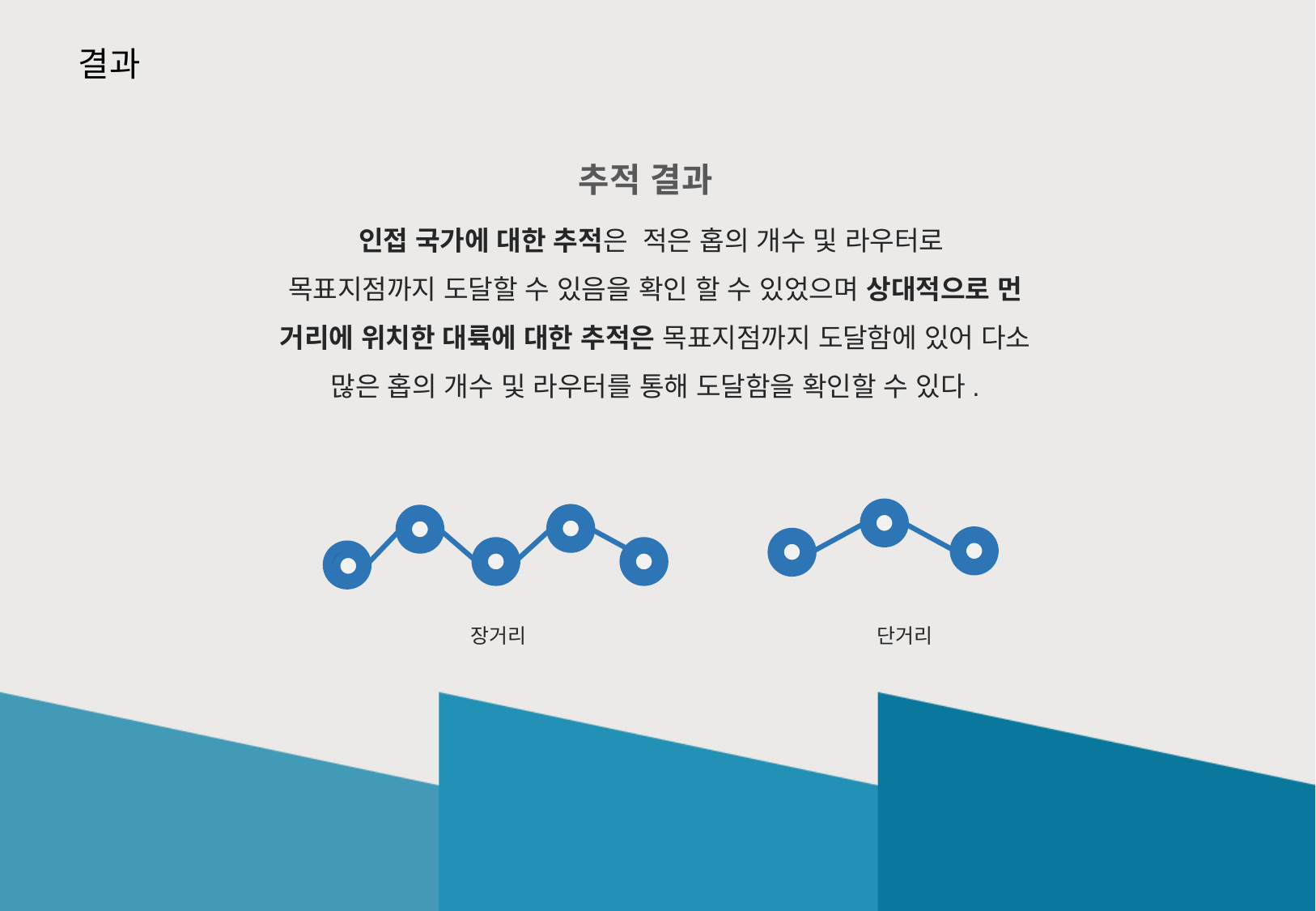

결과
추적 결과
인접 국가에 대한 추적은  적은 홉의 개수 및 라우터로
목표지점까지 도달할 수 있음을 확인 할 수 있었으며 상대적으로 먼 거리에 위치한 대륙에 대한 추적은 목표지점까지 도달함에 있어 다소 많은 홉의 개수 및 라우터를 통해 도달함을 확인할 수 있다.

장거리
단거리